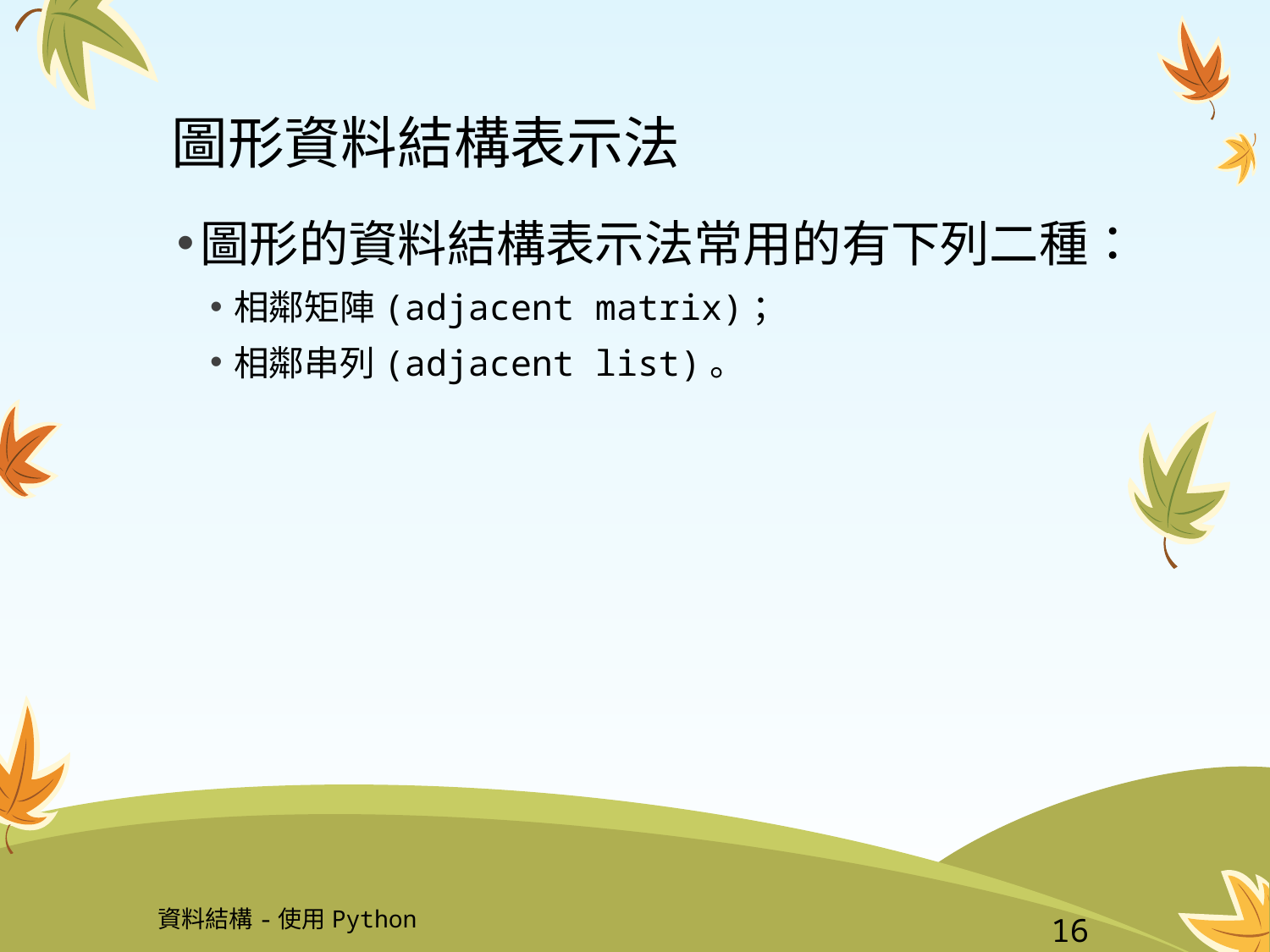

# 圖形資料結構表示法
圖形的資料結構表示法常用的有下列二種：
相鄰矩陣(adjacent matrix)；
相鄰串列(adjacent list)。
資料結構-使用Python
16